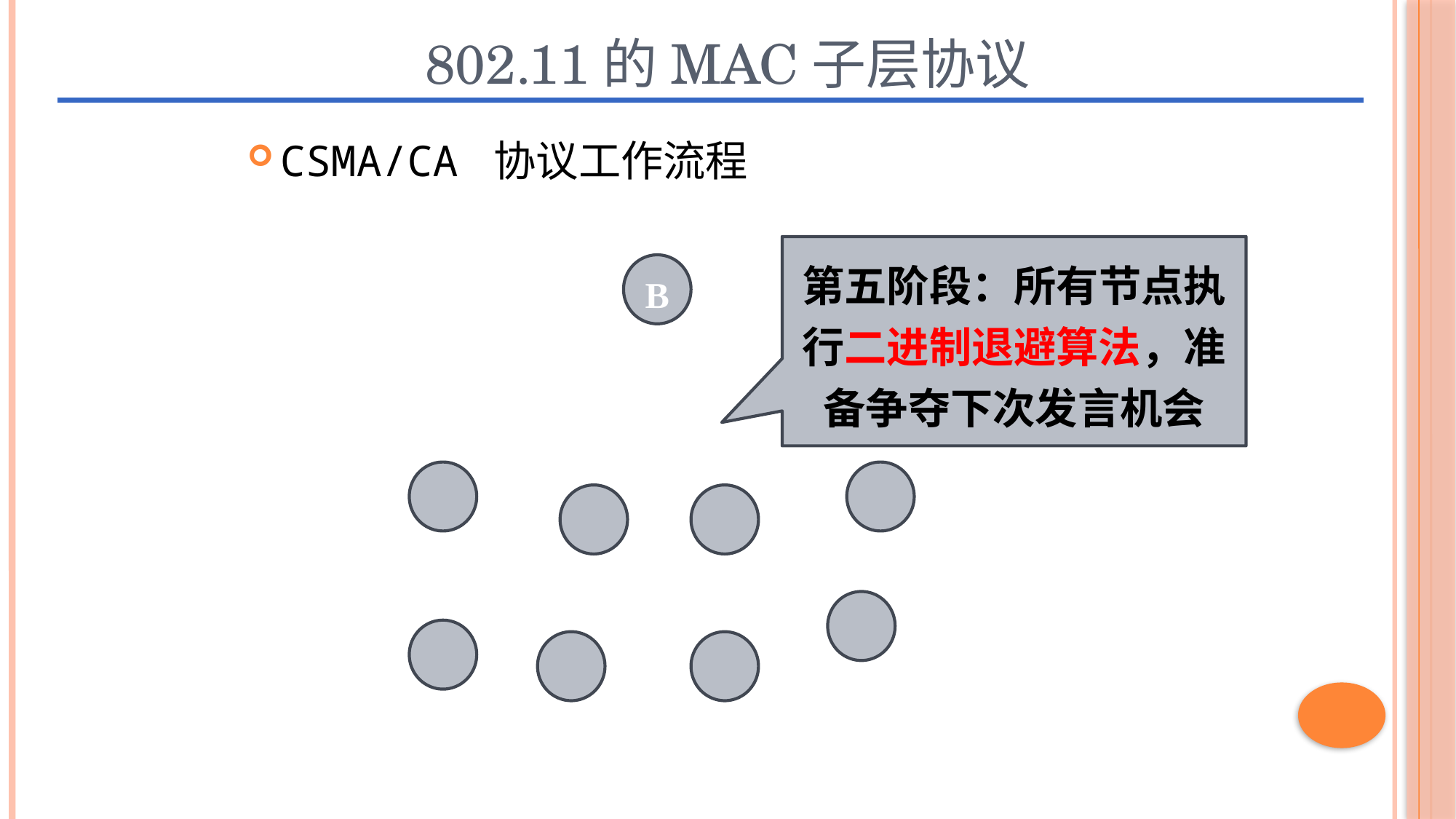

# 802.11的MAC子层协议
二、CSMA/CA协议
CSMA/CA 协议工作流程
第五阶段：所有节点执行二进制退避算法，准备争夺下次发言机会
B